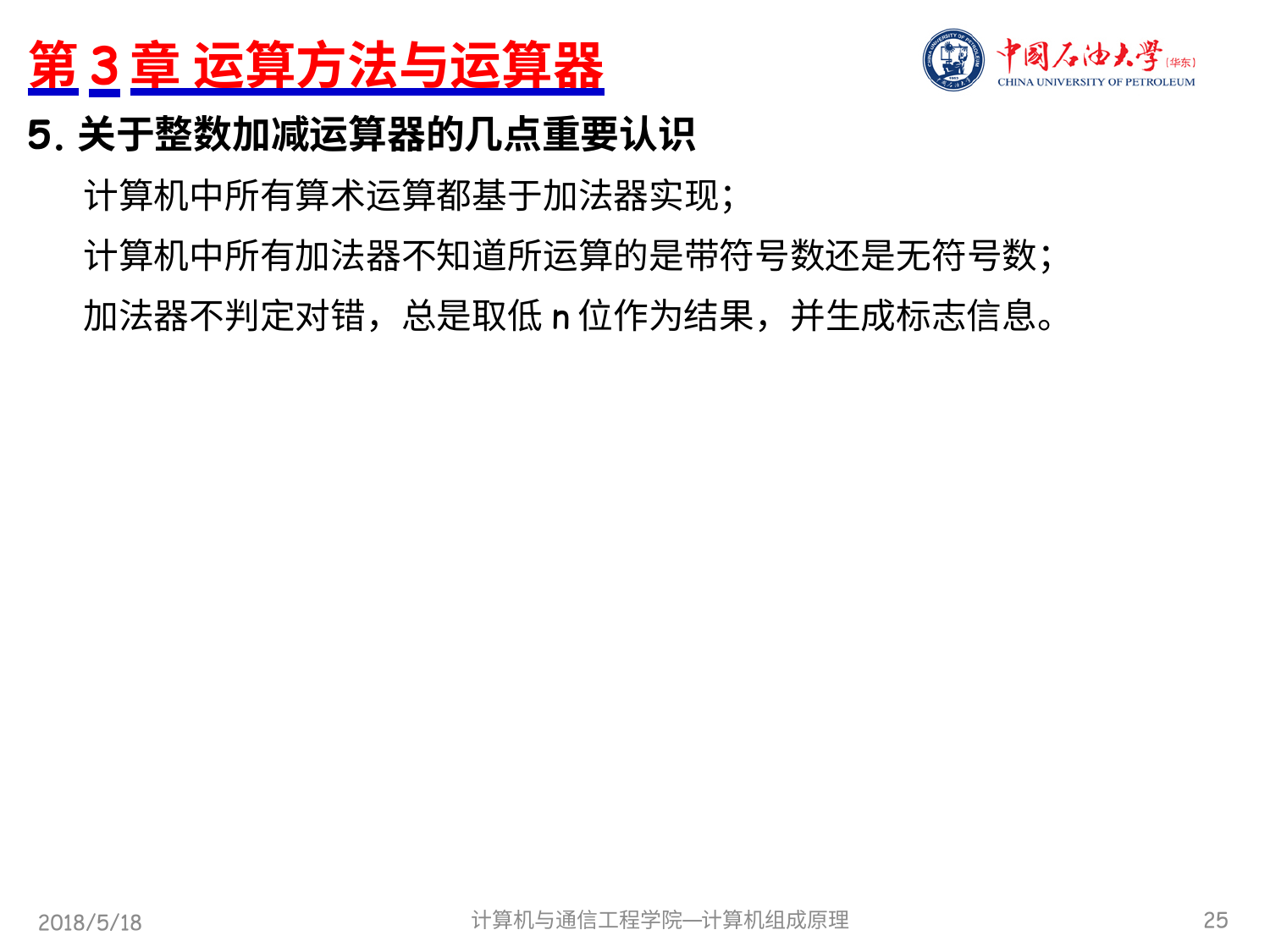

# 第3章 运算方法与运算器
5.关于整数加减运算器的几点重要认识
计算机中所有算术运算都基于加法器实现；
计算机中所有加法器不知道所运算的是带符号数还是无符号数；
加法器不判定对错，总是取低n位作为结果，并生成标志信息。
计算机与通信工程学院—计算机组成原理
25
2018/5/18